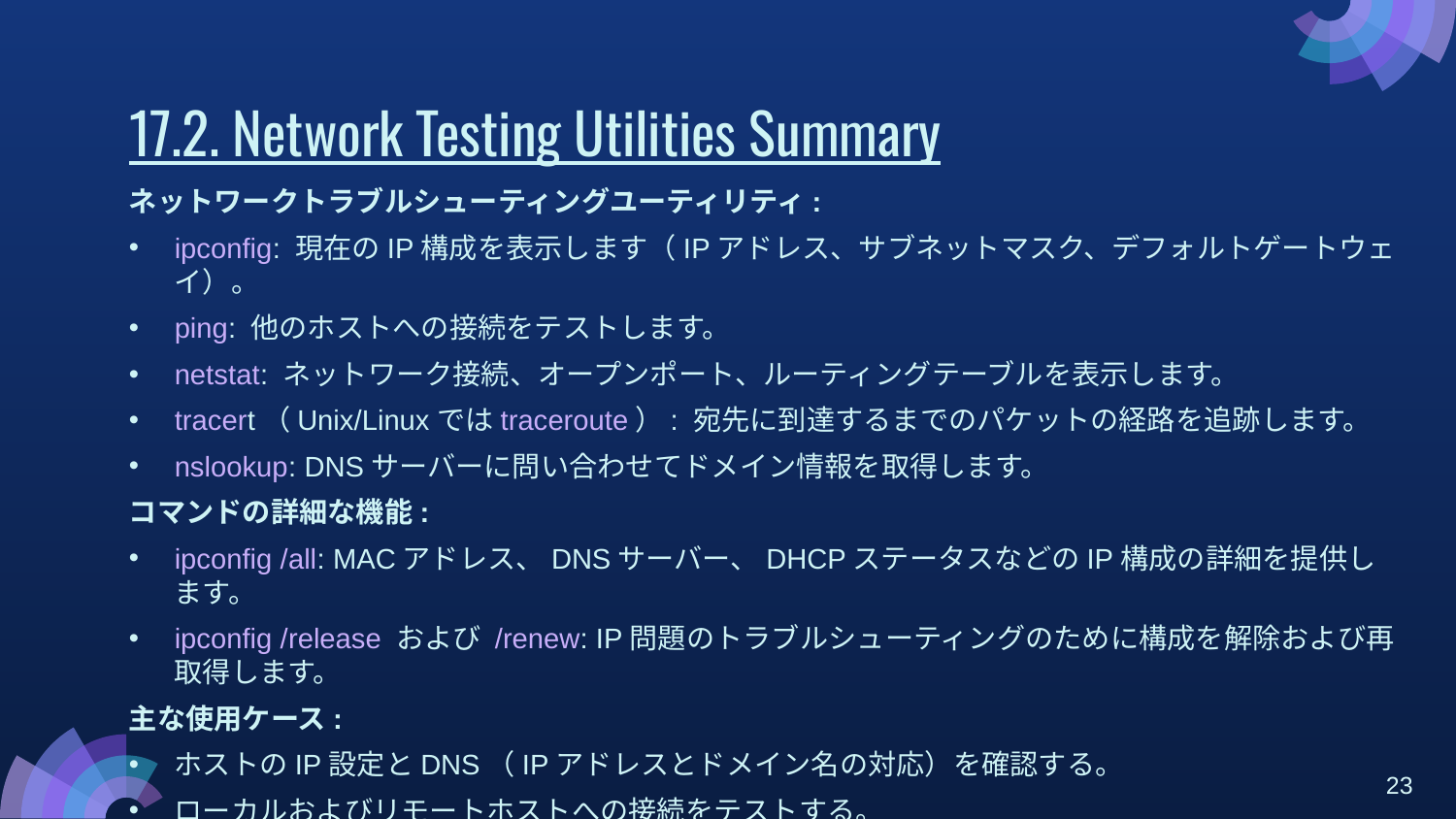

# 17.2. Network Testing Utilities Summary
ネットワークトラブルシューティングユーティリティ:
ipconfig: 現在のIP構成を表示します（IPアドレス、サブネットマスク、デフォルトゲートウェイ）。
ping: 他のホストへの接続をテストします。
netstat: ネットワーク接続、オープンポート、ルーティングテーブルを表示します。
tracert（Unix/Linuxではtraceroute）: 宛先に到達するまでのパケットの経路を追跡します。
nslookup: DNSサーバーに問い合わせてドメイン情報を取得します。
コマンドの詳細な機能:
ipconfig /all: MACアドレス、DNSサーバー、DHCPステータスなどのIP構成の詳細を提供します。
ipconfig /release および /renew: IP問題のトラブルシューティングのために構成を解除および再取得します。
主な使用ケース:
ホストのIP設定とDNS（IPアドレスとドメイン名の対応）を確認する。
ローカルおよびリモートホストへの接続をテストする。
ネットワーク内の経路の確認、ボトルネックの発見、または障害の可能性を調べる。
23